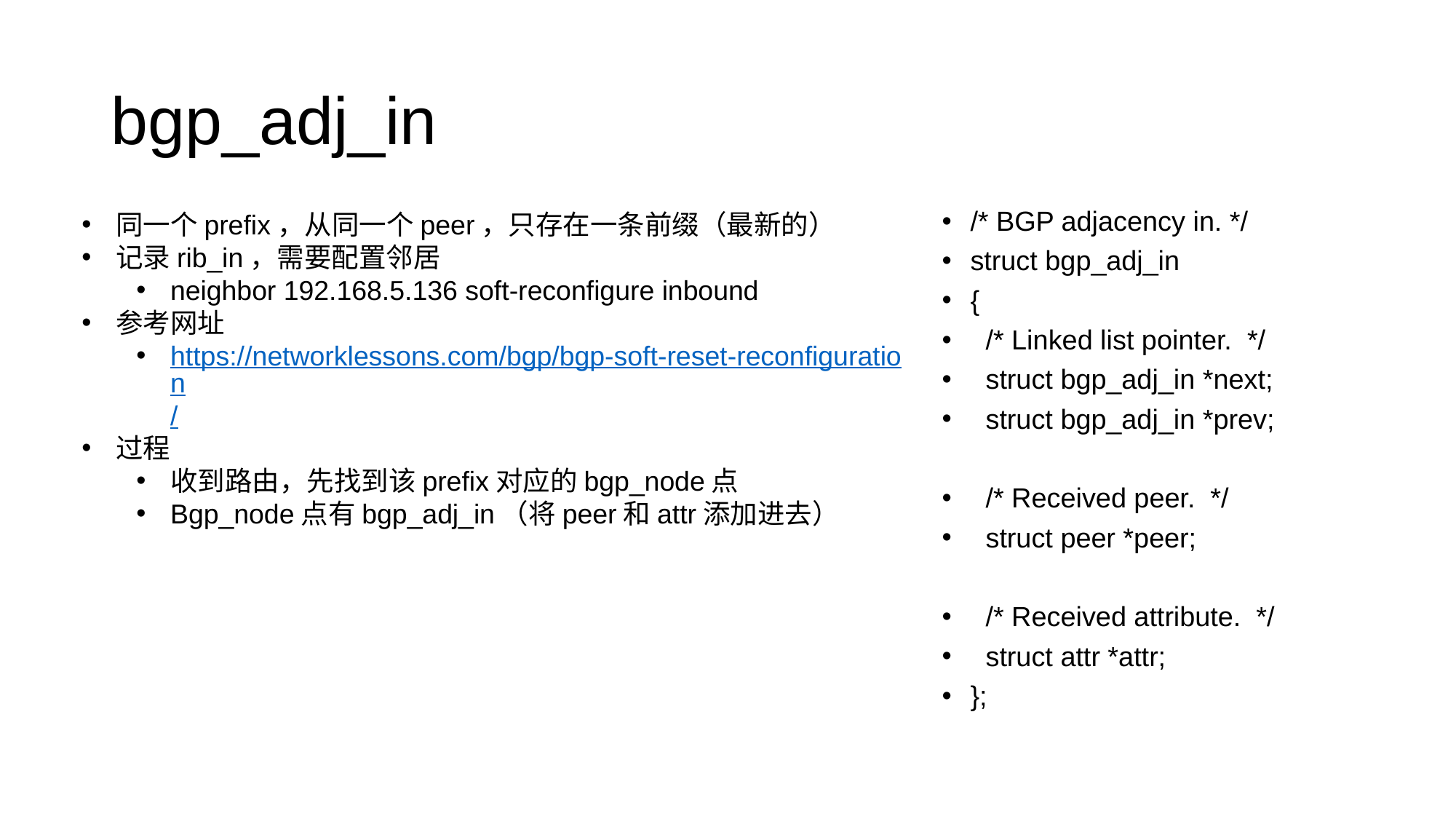

# bgp_adj_in
同一个prefix，从同一个peer，只存在一条前缀（最新的）
记录rib_in，需要配置邻居
neighbor 192.168.5.136 soft-reconfigure inbound
参考网址
https://networklessons.com/bgp/bgp-soft-reset-reconfiguration/
过程
收到路由，先找到该prefix对应的bgp_node点
Bgp_node点有bgp_adj_in（将peer和attr添加进去）
/* BGP adjacency in. */
struct bgp_adj_in
{
  /* Linked list pointer.  */
  struct bgp_adj_in *next;
  struct bgp_adj_in *prev;

  /* Received peer.  */
  struct peer *peer;

  /* Received attribute.  */
  struct attr *attr;
};